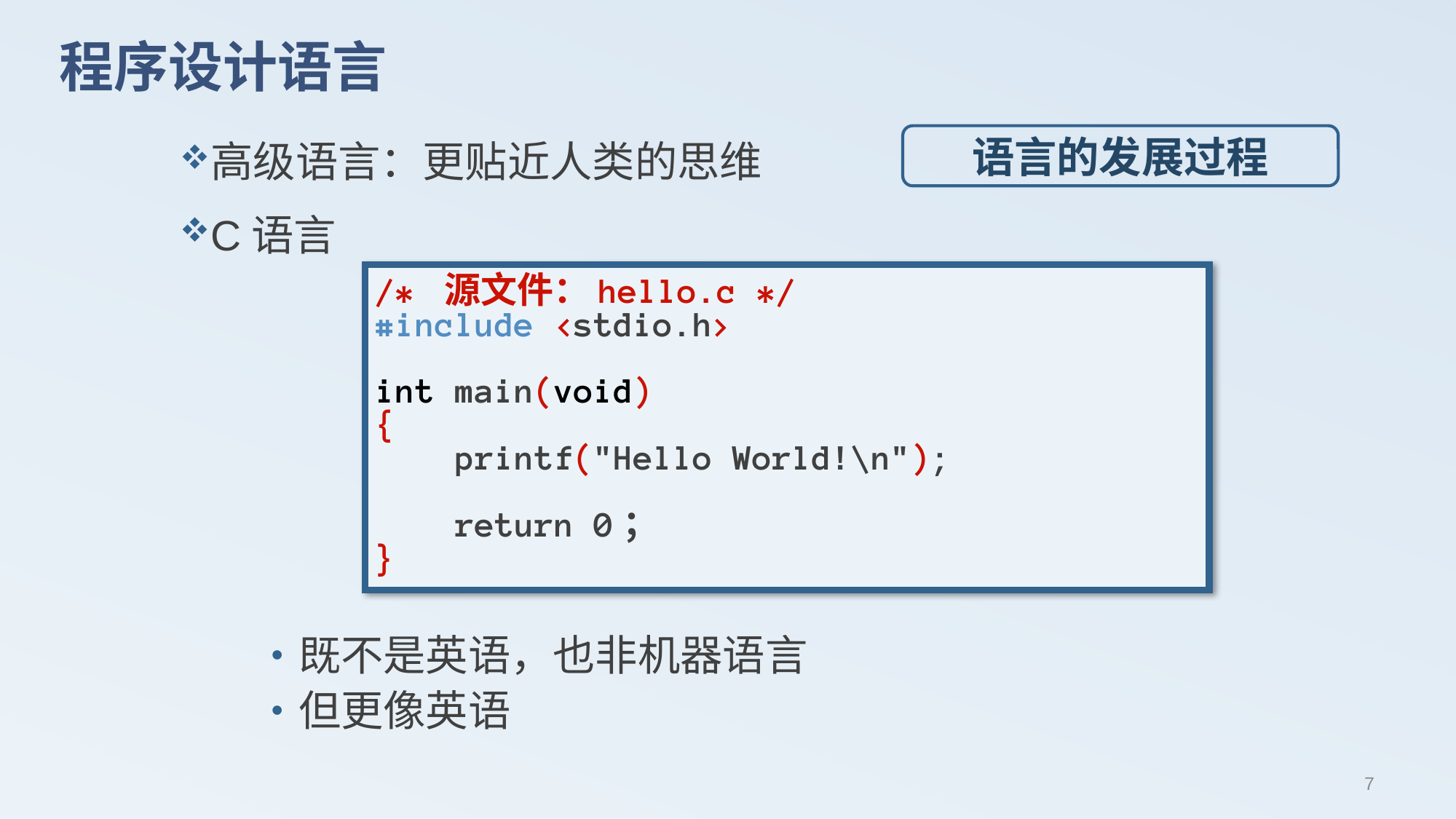

# 程序设计语言
语言的发展过程
高级语言：更贴近人类的思维
C语言

既不是英语，也非机器语言
但更像英语

/* 源文件：hello.c */
#include <stdio.h>

int main(void)
{
    printf("Hello World!\n");

    return 0；
}